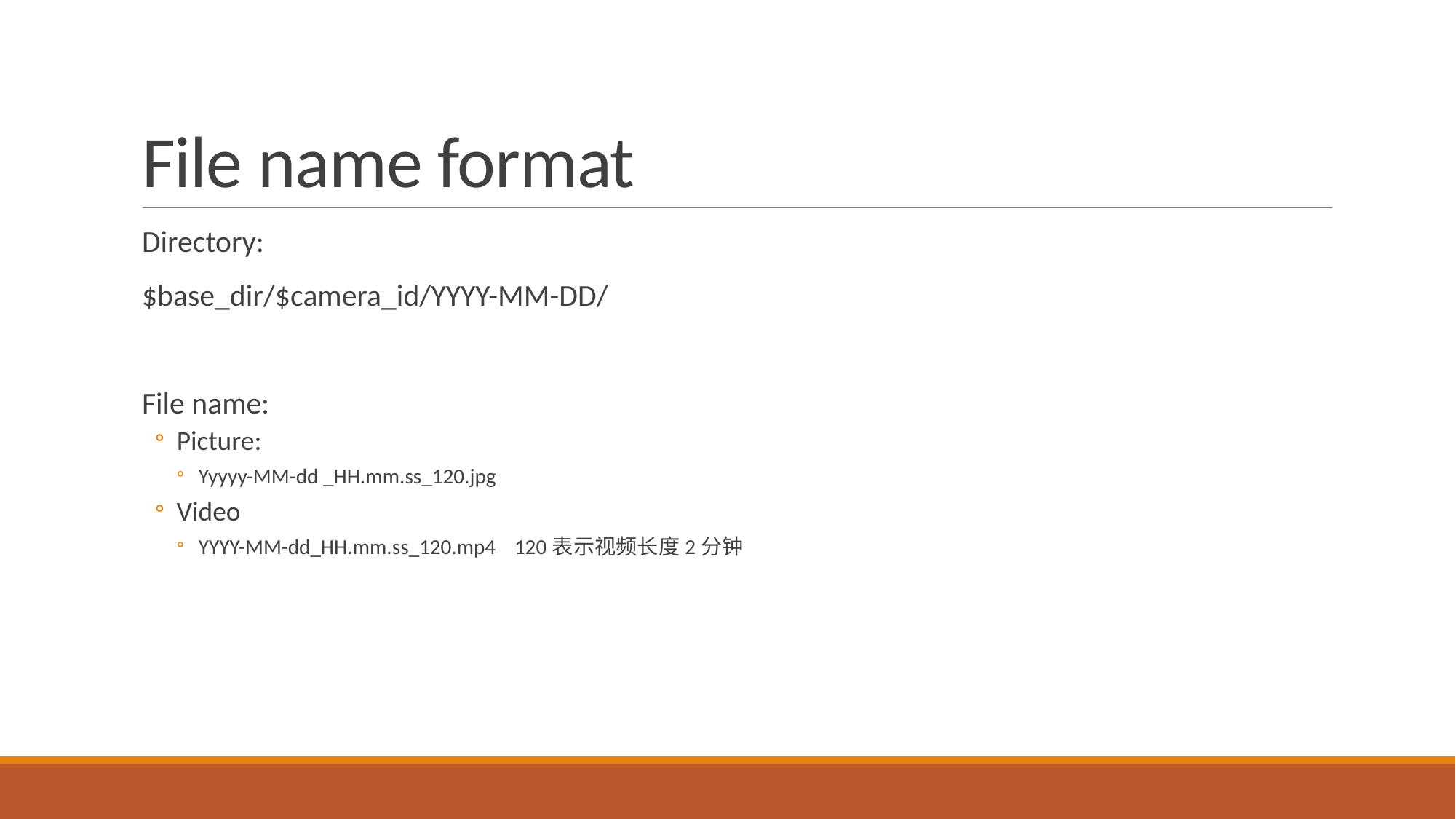

# File name format
Directory:
$base_dir/$camera_id/YYYY-MM-DD/

File name:
Picture:
Yyyyy-MM-dd _HH.mm.ss_120.jpg
Video
YYYY-MM-dd_HH.mm.ss_120.mp4    120表示视频长度2分钟